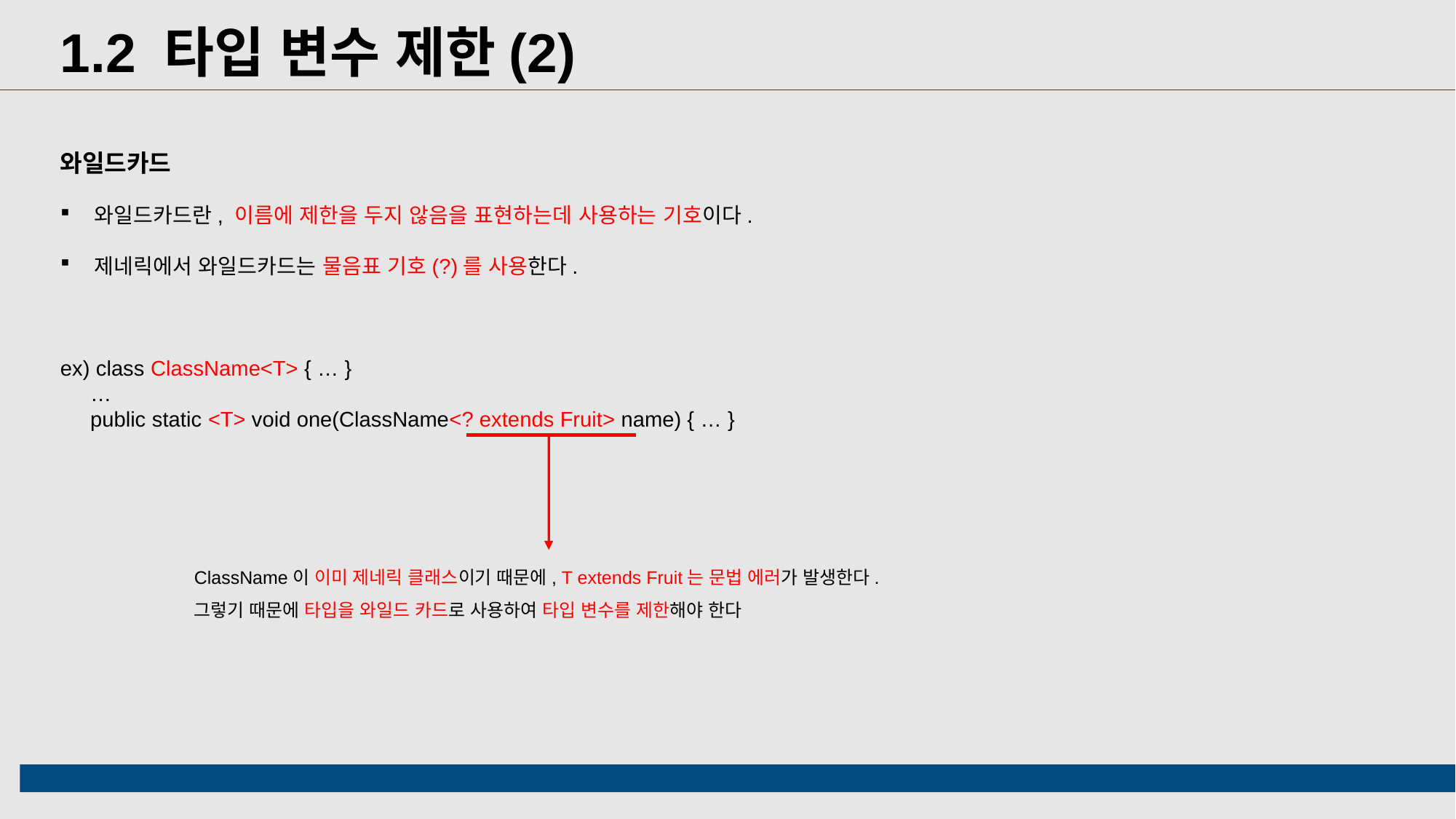

1.2 타입 변수 제한(2)
와일드카드
와일드카드란, 이름에 제한을 두지 않음을 표현하는데 사용하는 기호이다.
제네릭에서 와일드카드는 물음표 기호(?)를 사용한다.

ex) class ClassName<T> { … }
     …
     public static <T> void one(ClassName<? extends Fruit> name) { … }
ClassName이 이미 제네릭 클래스이기 때문에, T extends Fruit는 문법 에러가 발생한다.
그렇기 때문에 타입을 와일드 카드로 사용하여 타입 변수를 제한해야 한다